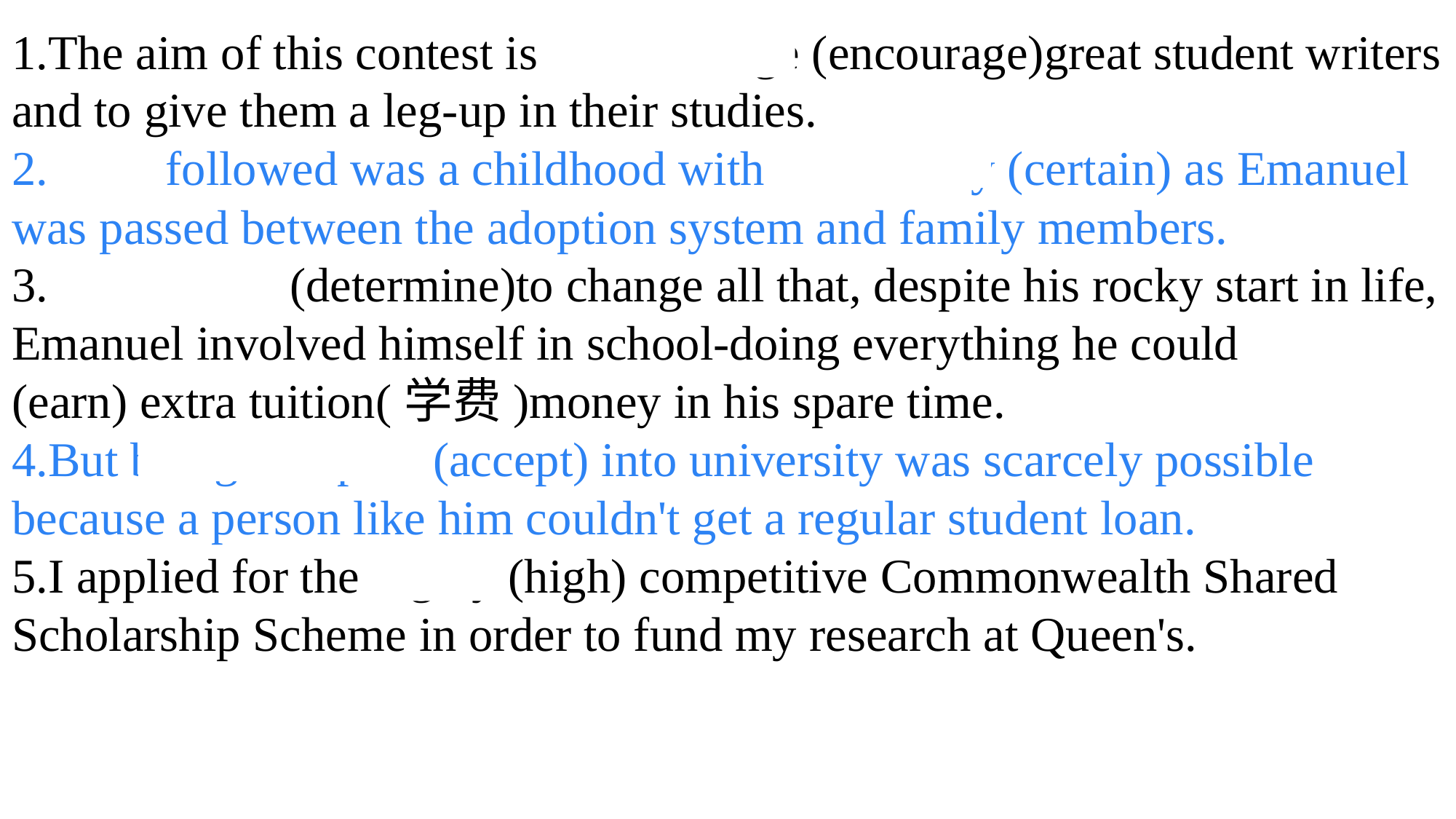

1.The aim of this contest is to encourage (encourage)great student writers and to give them a leg-up in their studies.
2.What followed was a childhood with uncertainty (certain) as Emanuel was passed between the adoption system and family members.
3.Determined (determine)to change all that, despite his rocky start in life, Emanuel involved himself in school-doing everything he could to earn (earn) extra tuition(学费)money in his spare time.
4.But being accepted (accept) into university was scarcely possible because a person like him couldn't get a regular student loan.
5.I applied for the highly (high) competitive Commonwealth Shared Scholarship Scheme in order to fund my research at Queen's.